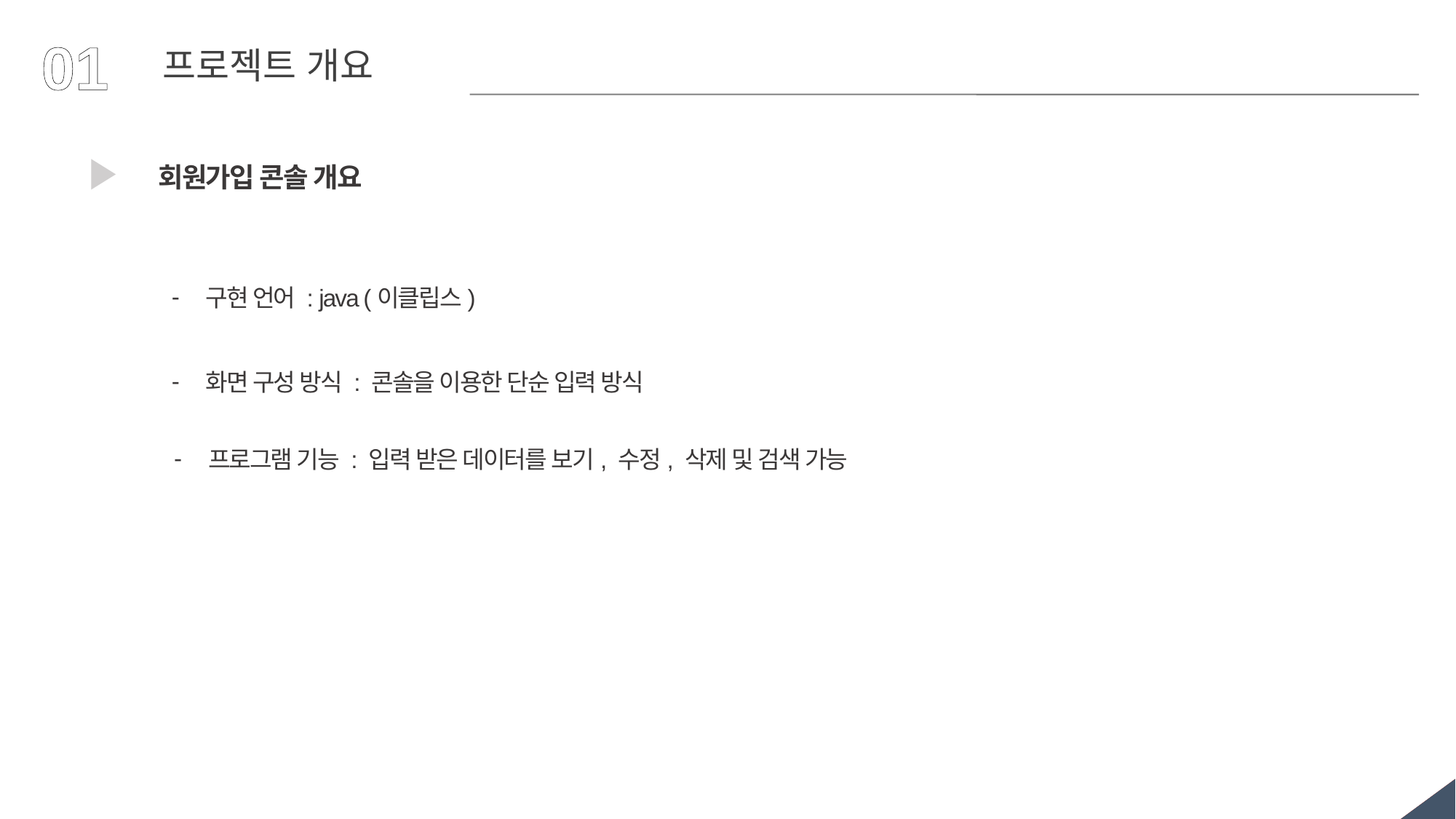

01
프로젝트 개요
▶
회원가입 콘솔 개요
구현 언어 : java (이클립스)
화면 구성 방식 : 콘솔을 이용한 단순 입력 방식
프로그램 기능 : 입력 받은 데이터를 보기, 수정, 삭제 및 검색 가능